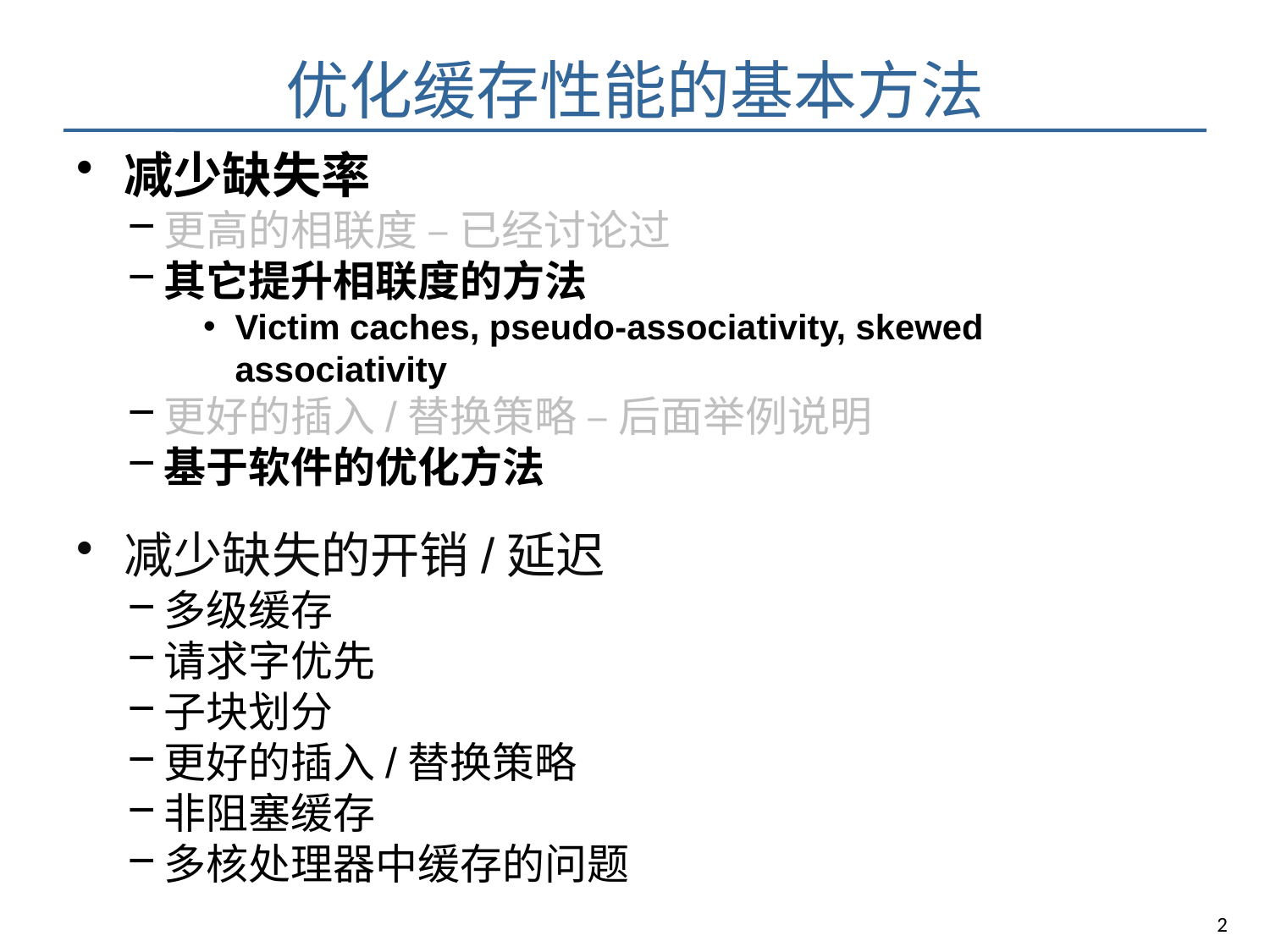

# 优化缓存性能的基本方法
减少缺失率
更高的相联度 – 已经讨论过
其它提升相联度的方法
Victim caches, pseudo-associativity, skewed associativity
更好的插入/替换策略 – 后面举例说明
基于软件的优化方法

减少缺失的开销/延迟
多级缓存
请求字优先
子块划分
更好的插入/替换策略
非阻塞缓存
多核处理器中缓存的问题
2